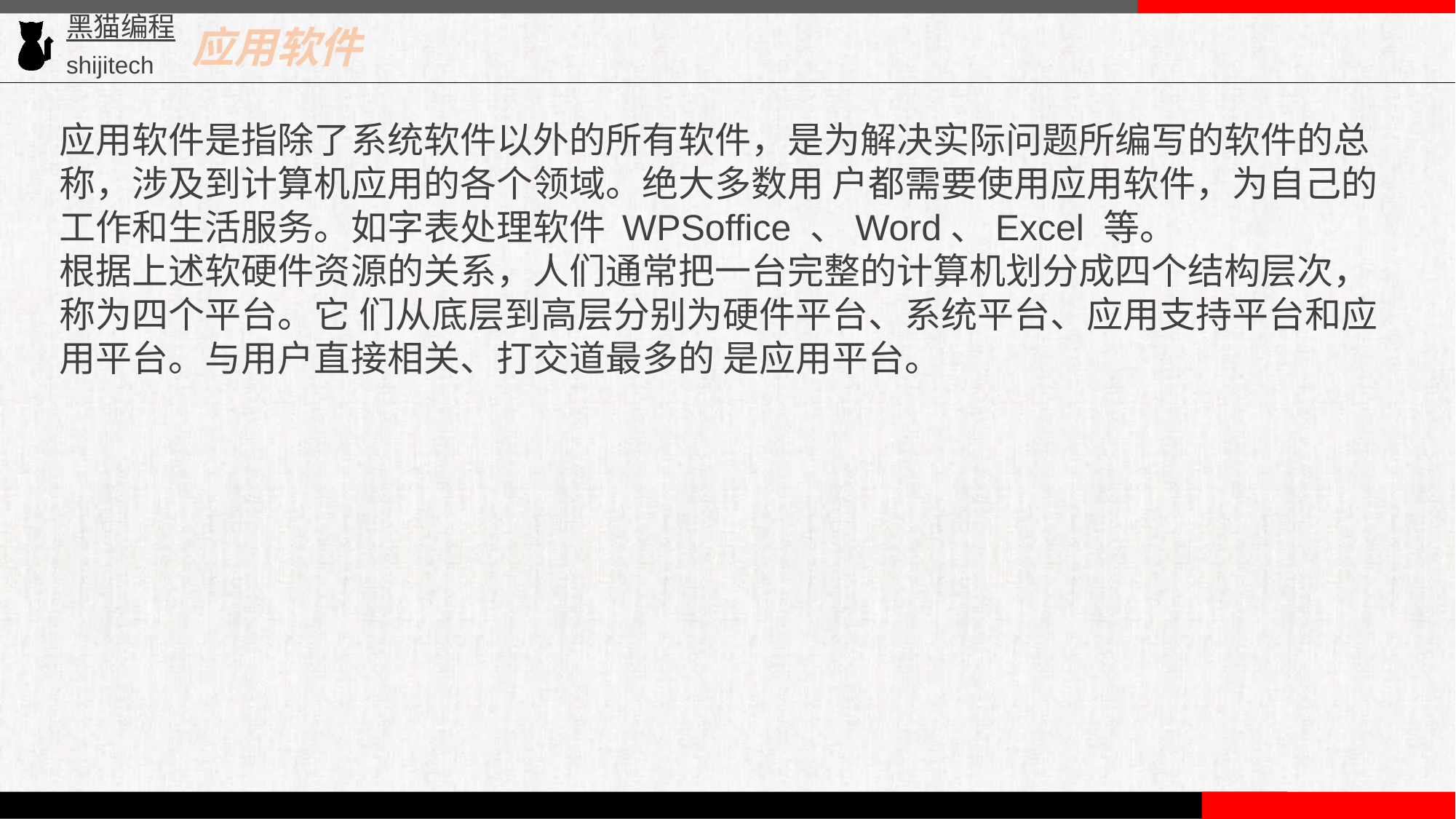

应用软件
应用软件是指除了系统软件以外的所有软件，是为解决实际问题所编写的软件的总称，涉及到计算机应用的各个领域。绝大多数用 户都需要使用应用软件，为自己的工作和生活服务。如字表处理软件 WPSoffice 、Word、Excel 等。
根据上述软硬件资源的关系，人们通常把一台完整的计算机划分成四个结构层次，称为四个平台。它 们从底层到高层分别为硬件平台、系统平台、应用支持平台和应用平台。与用户直接相关、打交道最多的 是应用平台。